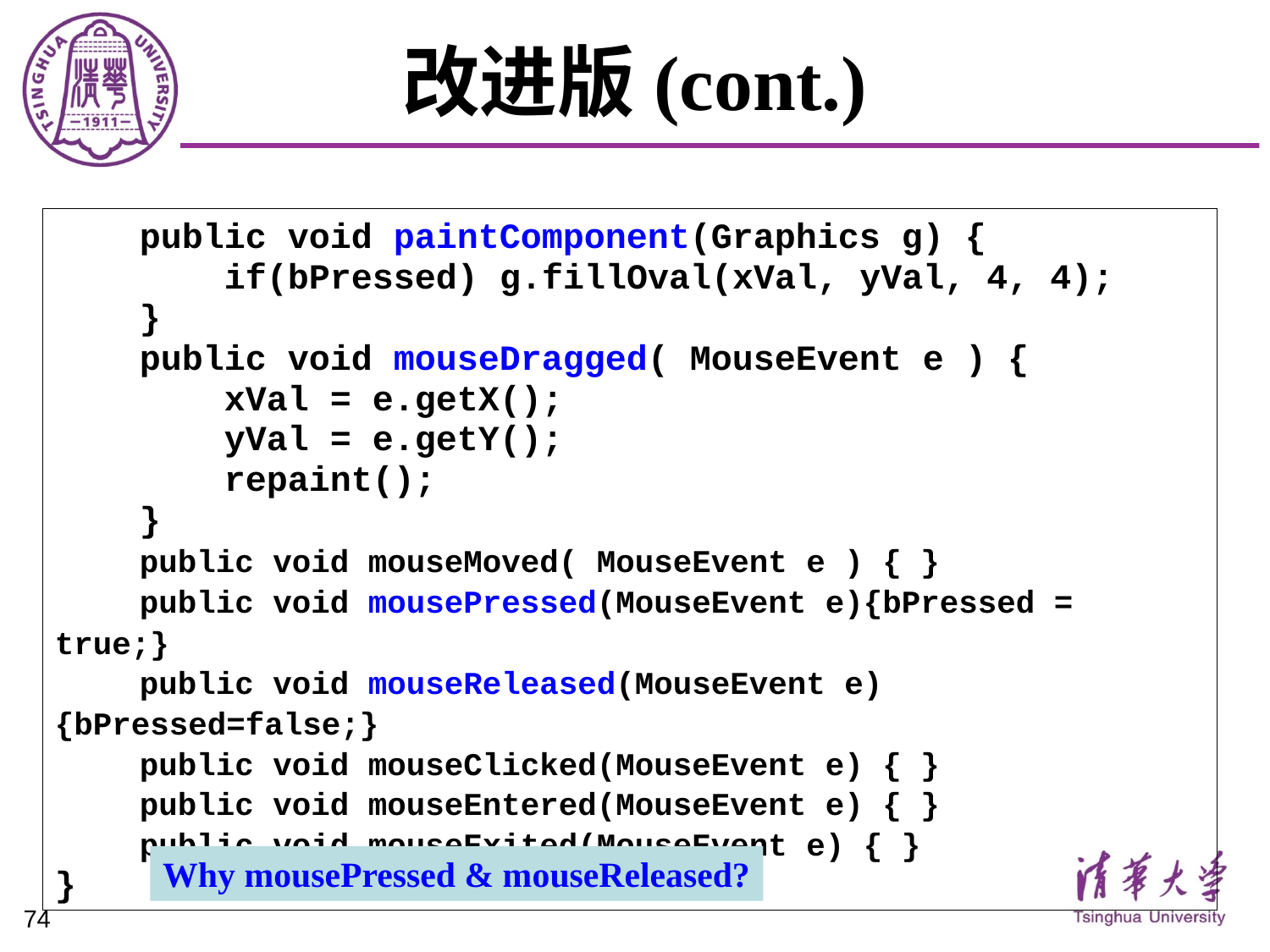

# 改进版(cont.)
    public void paintComponent(Graphics g) {
        if(bPressed) g.fillOval(xVal, yVal, 4, 4);
    }
    public void mouseDragged( MouseEvent e ) {
        xVal = e.getX();
        yVal = e.getY();
        repaint();
    }
    public void mouseMoved( MouseEvent e ) { }
    public void mousePressed(MouseEvent e){bPressed = true;}
    public void mouseReleased(MouseEvent e){bPressed=false;}
    public void mouseClicked(MouseEvent e) { }
    public void mouseEntered(MouseEvent e) { }
    public void mouseExited(MouseEvent e) { }
}
Why mousePressed & mouseReleased?
74